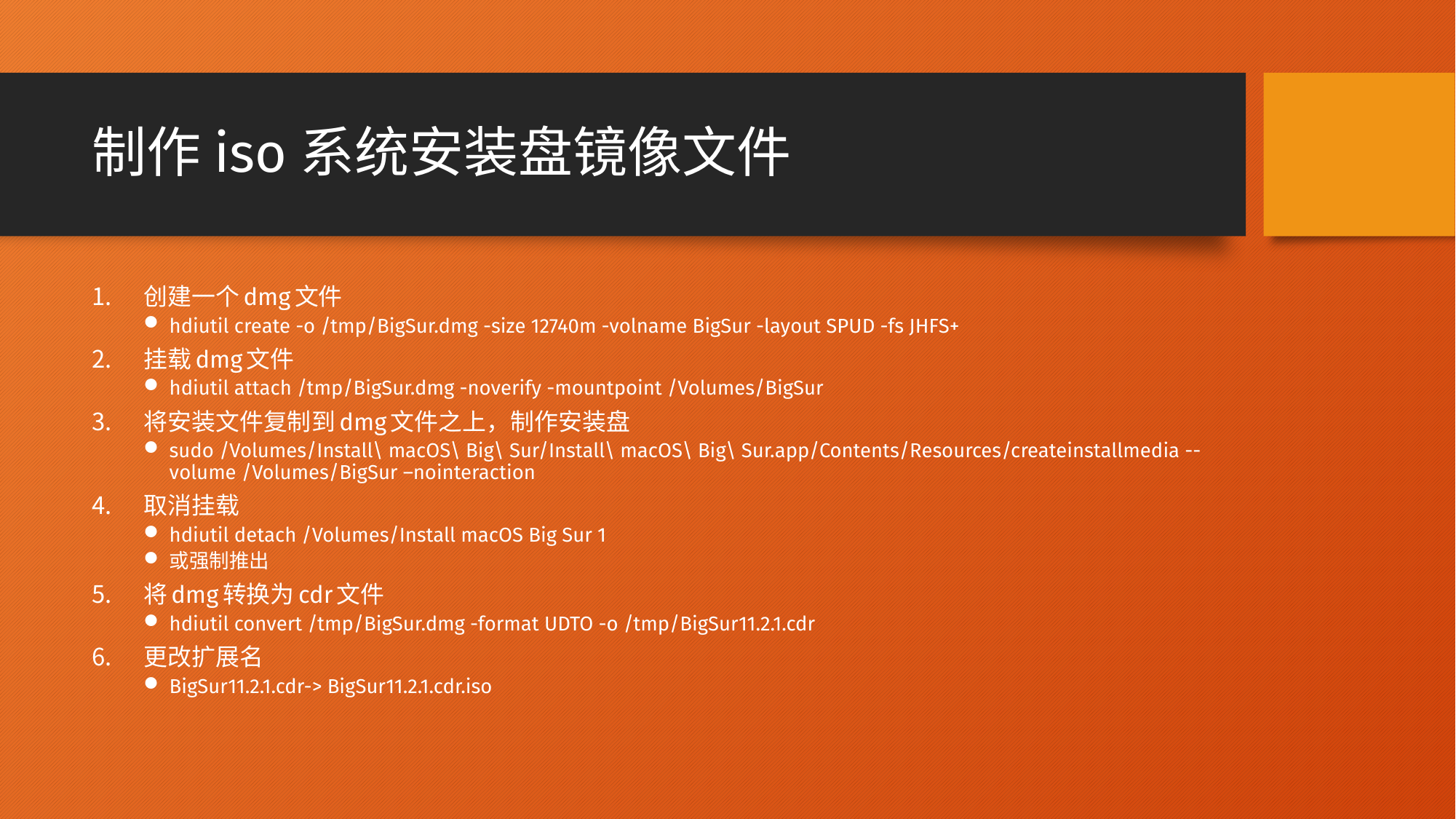

# 制作iso系统安装盘镜像文件
创建一个dmg文件
hdiutil create -o /tmp/BigSur.dmg -size 12740m -volname BigSur -layout SPUD -fs JHFS+
挂载dmg文件
hdiutil attach /tmp/BigSur.dmg -noverify -mountpoint /Volumes/BigSur
将安装文件复制到dmg文件之上，制作安装盘
sudo /Volumes/Install\ macOS\ Big\ Sur/Install\ macOS\ Big\ Sur.app/Contents/Resources/createinstallmedia --volume /Volumes/BigSur –nointeraction
取消挂载
hdiutil detach /Volumes/Install macOS Big Sur 1
或强制推出
将dmg转换为cdr文件
hdiutil convert /tmp/BigSur.dmg -format UDTO -o /tmp/BigSur11.2.1.cdr
更改扩展名
BigSur11.2.1.cdr-> BigSur11.2.1.cdr.iso